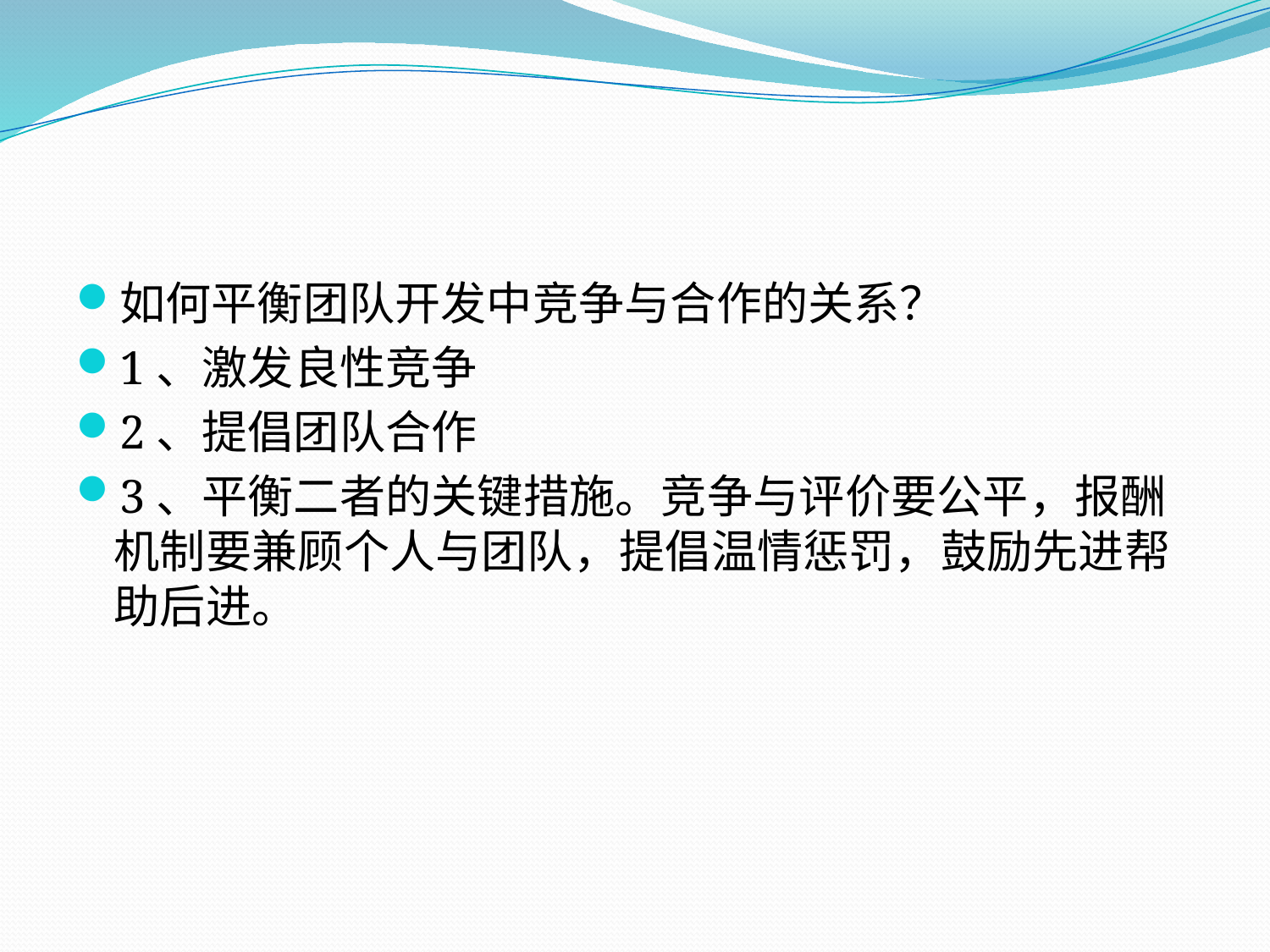

如何平衡团队开发中竞争与合作的关系？
1、激发良性竞争
2、提倡团队合作
3、平衡二者的关键措施。竞争与评价要公平，报酬机制要兼顾个人与团队，提倡温情惩罚，鼓励先进帮助后进。